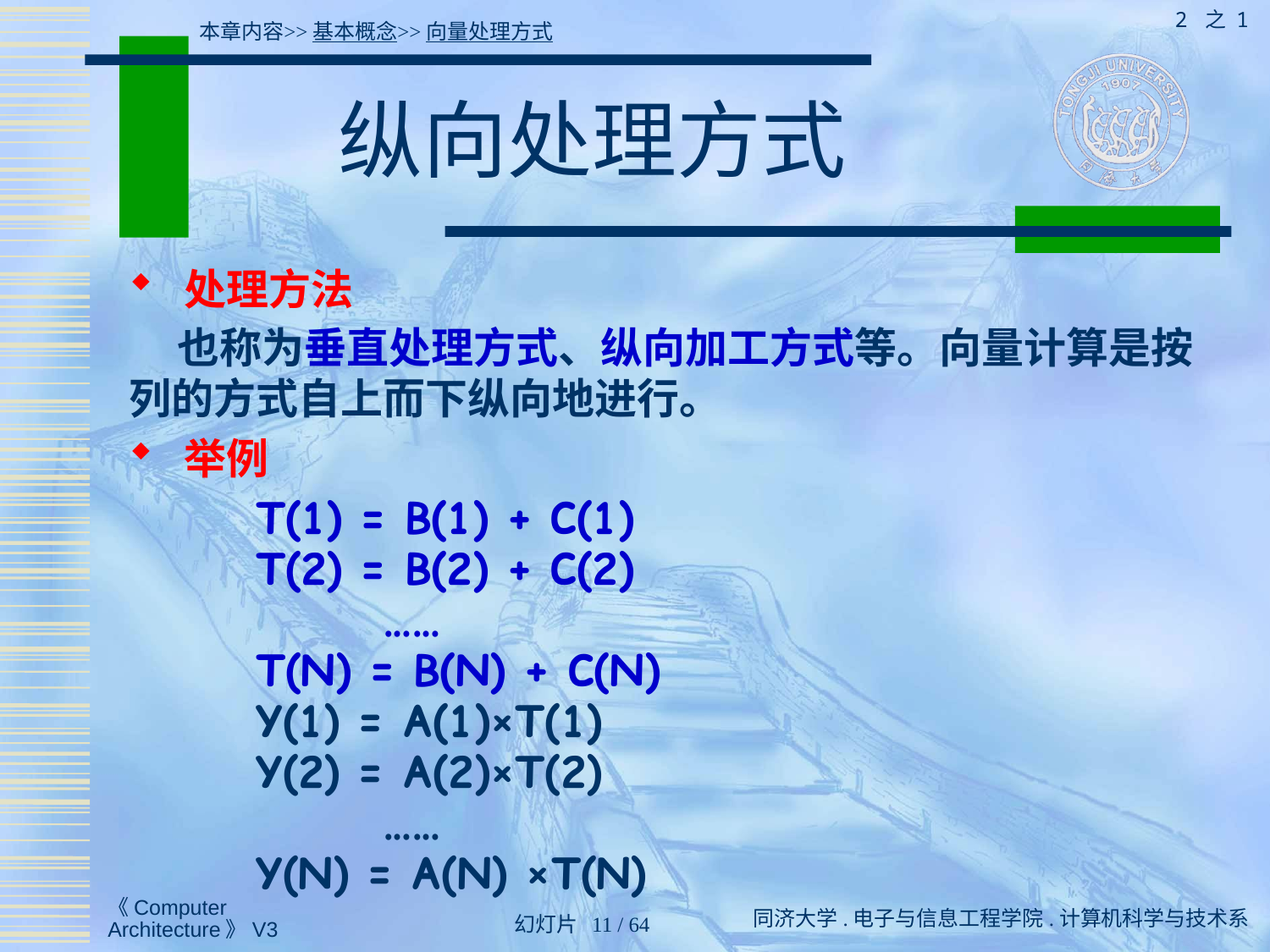

2 之 1
本章内容>>基本概念>>向量处理方式
# 纵向处理方式
  处理方法
    也称为垂直处理方式、纵向加工方式等。向量计算是按列的方式自上而下纵向地进行。
  举例
	T(1) = B(1) + C(1)
	T(2) = B(2) + C(2)
		……
	T(N) = B(N) + C(N)
	Y(1) = A(1)×T(1)
	Y(2) = A(2)×T(2)
		……
	Y(N) = A(N) ×T(N)